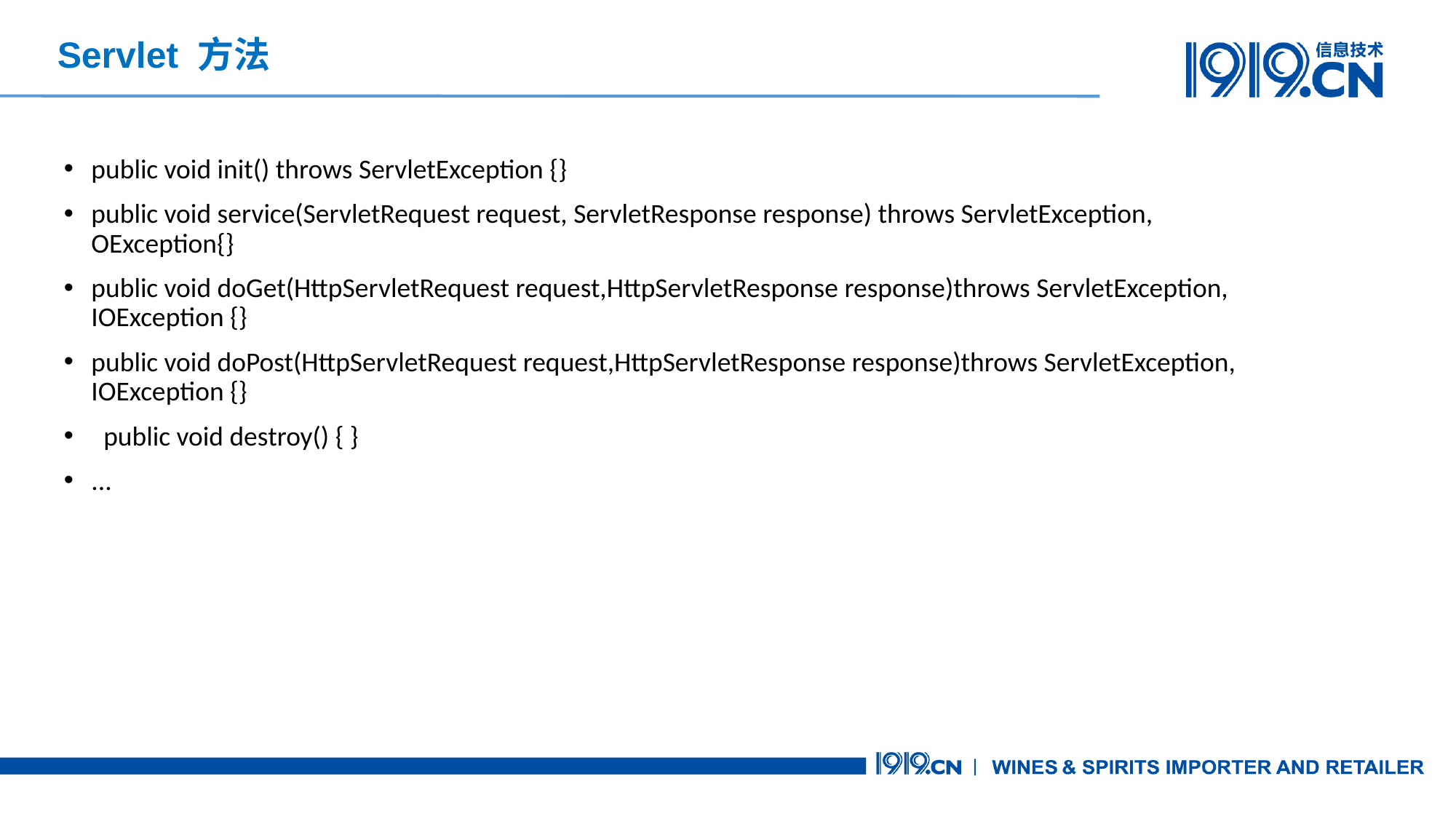

Servlet 方法
public void init() throws ServletException {}
public void service(ServletRequest request, ServletResponse response) throws ServletException, OException{}
public void doGet(HttpServletRequest request,HttpServletResponse response)throws ServletException, IOException {}
public void doPost(HttpServletRequest request,HttpServletResponse response)throws ServletException, IOException {}
  public void destroy() { }
...

8